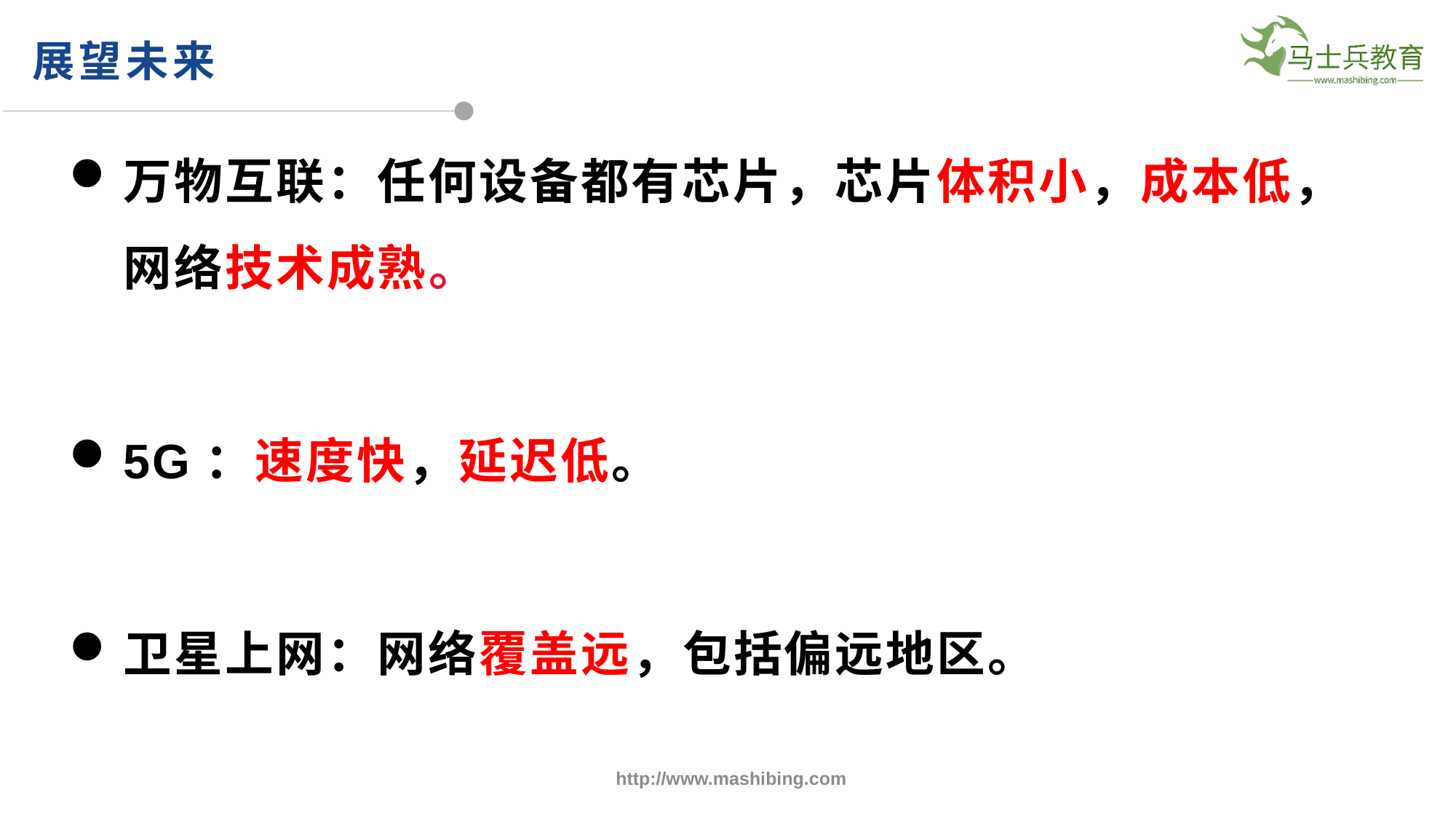

# 展望未来
万物互联：任何设备都有芯片，芯片体积小，成本低，网络技术成熟。

5G：速度快，延迟低。

卫星上网：网络覆盖远，包括偏远地区。